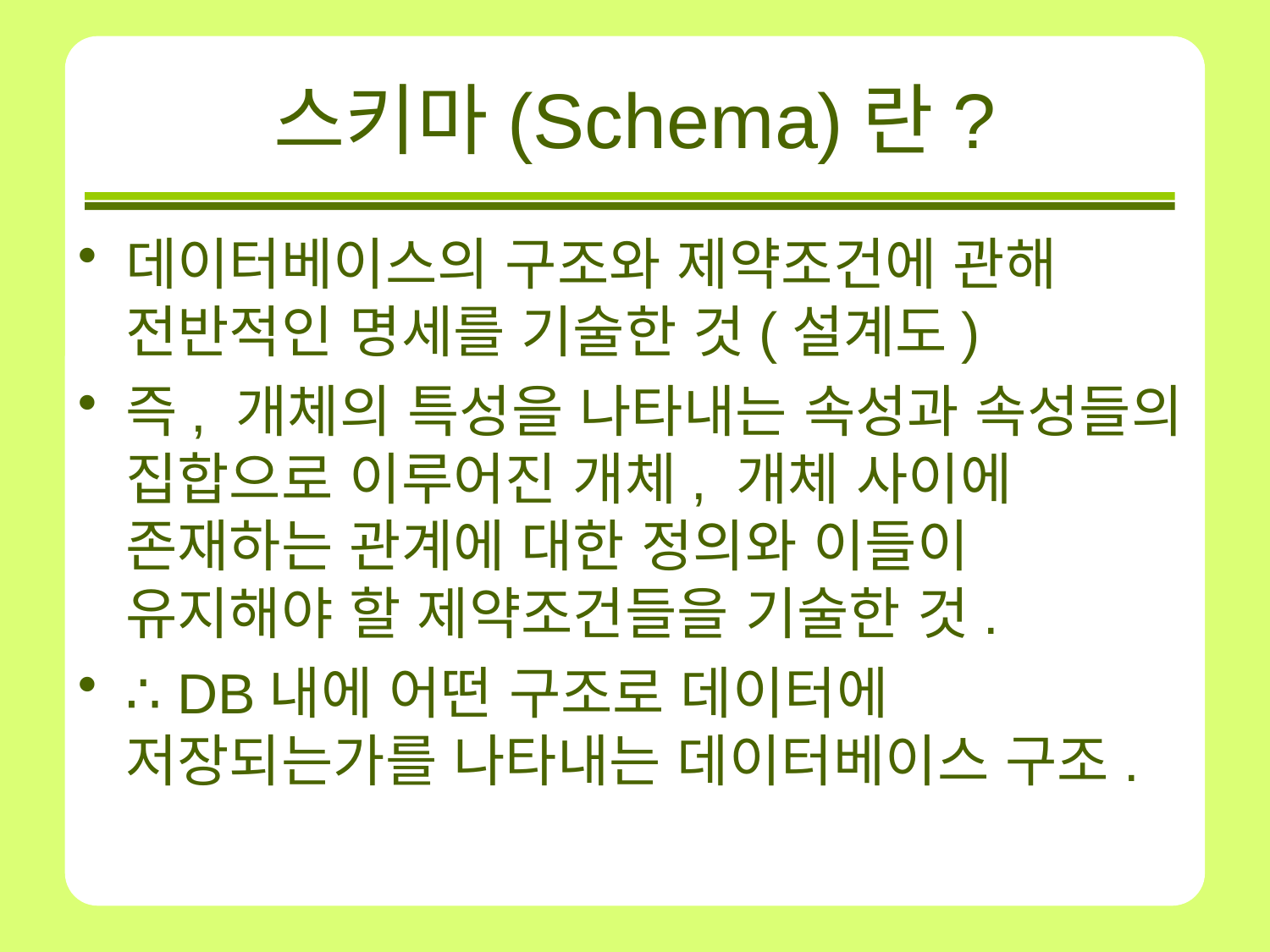

# 스키마(Schema)란?
데이터베이스의 구조와 제약조건에 관해 전반적인 명세를 기술한 것(설계도)
즉, 개체의 특성을 나타내는 속성과 속성들의 집합으로 이루어진 개체, 개체 사이에 존재하는 관계에 대한 정의와 이들이 유지해야 할 제약조건들을 기술한 것.
∴ DB내에 어떤 구조로 데이터에 저장되는가를 나타내는 데이터베이스 구조.